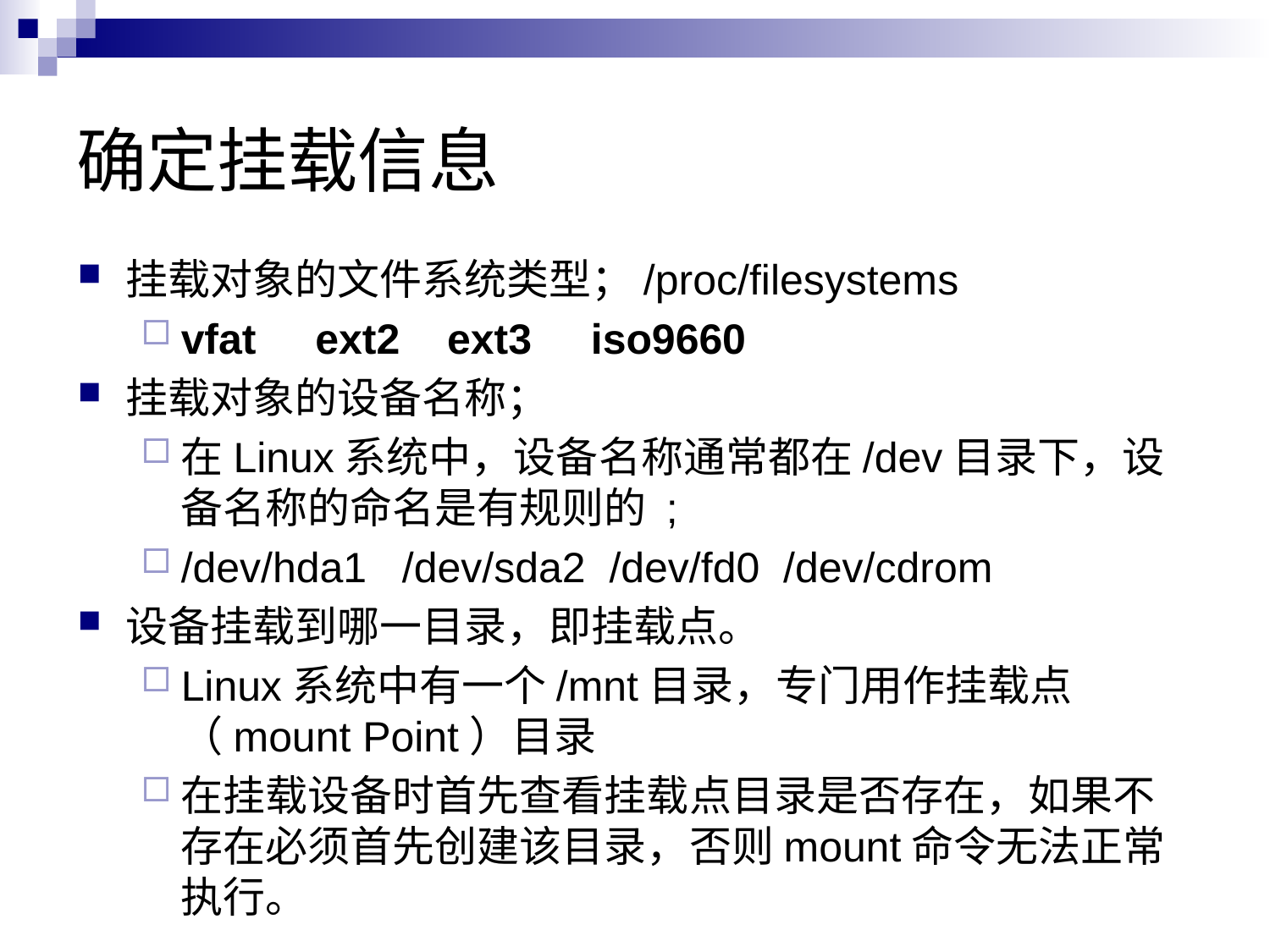

# 确定挂载信息
挂载对象的文件系统类型；/proc/filesystems
vfat     ext2    ext3     iso9660
挂载对象的设备名称；
在Linux系统中，设备名称通常都在/dev目录下，设备名称的命名是有规则的 ;
/dev/hda1   /dev/sda2  /dev/fd0  /dev/cdrom
设备挂载到哪一目录，即挂载点。
Linux系统中有一个/mnt目录，专门用作挂载点（mount Point）目录
在挂载设备时首先查看挂载点目录是否存在，如果不存在必须首先创建该目录，否则mount命令无法正常执行。